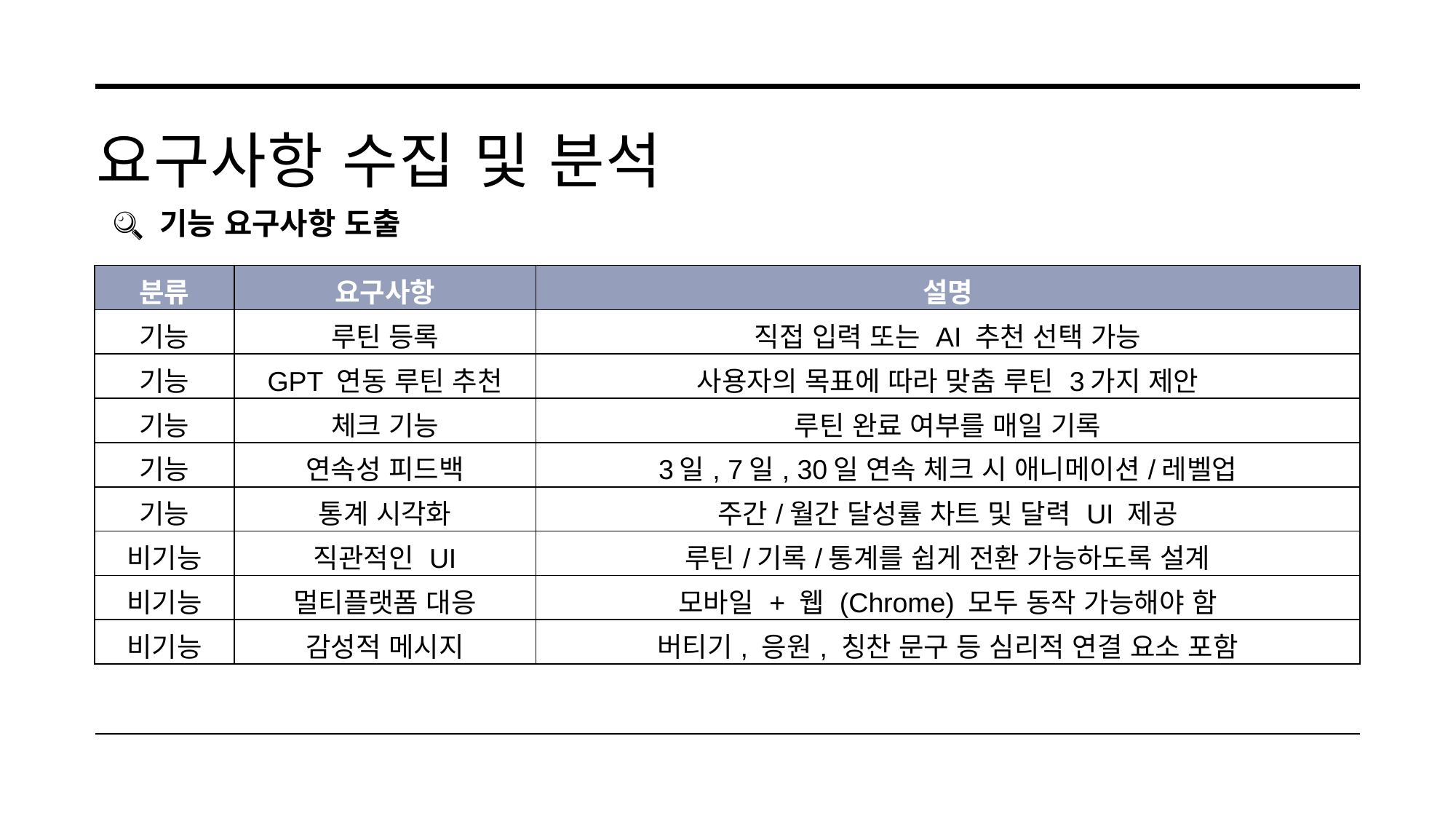

# 요구사항 수집 및 분석
🔍 기능 요구사항 도출
| 분류 | 요구사항 | 설명 |
| --- | --- | --- |
| 기능 | 루틴 등록 | 직접 입력 또는 AI 추천 선택 가능 |
| 기능 | GPT 연동 루틴 추천 | 사용자의 목표에 따라 맞춤 루틴 3가지 제안 |
| 기능 | 체크 기능 | 루틴 완료 여부를 매일 기록 |
| 기능 | 연속성 피드백 | 3일, 7일, 30일 연속 체크 시 애니메이션/레벨업 |
| 기능 | 통계 시각화 | 주간/월간 달성률 차트 및 달력 UI 제공 |
| 비기능 | 직관적인 UI | 루틴/기록/통계를 쉽게 전환 가능하도록 설계 |
| 비기능 | 멀티플랫폼 대응 | 모바일 + 웹 (Chrome) 모두 동작 가능해야 함 |
| 비기능 | 감성적 메시지 | 버티기, 응원, 칭찬 문구 등 심리적 연결 요소 포함 |